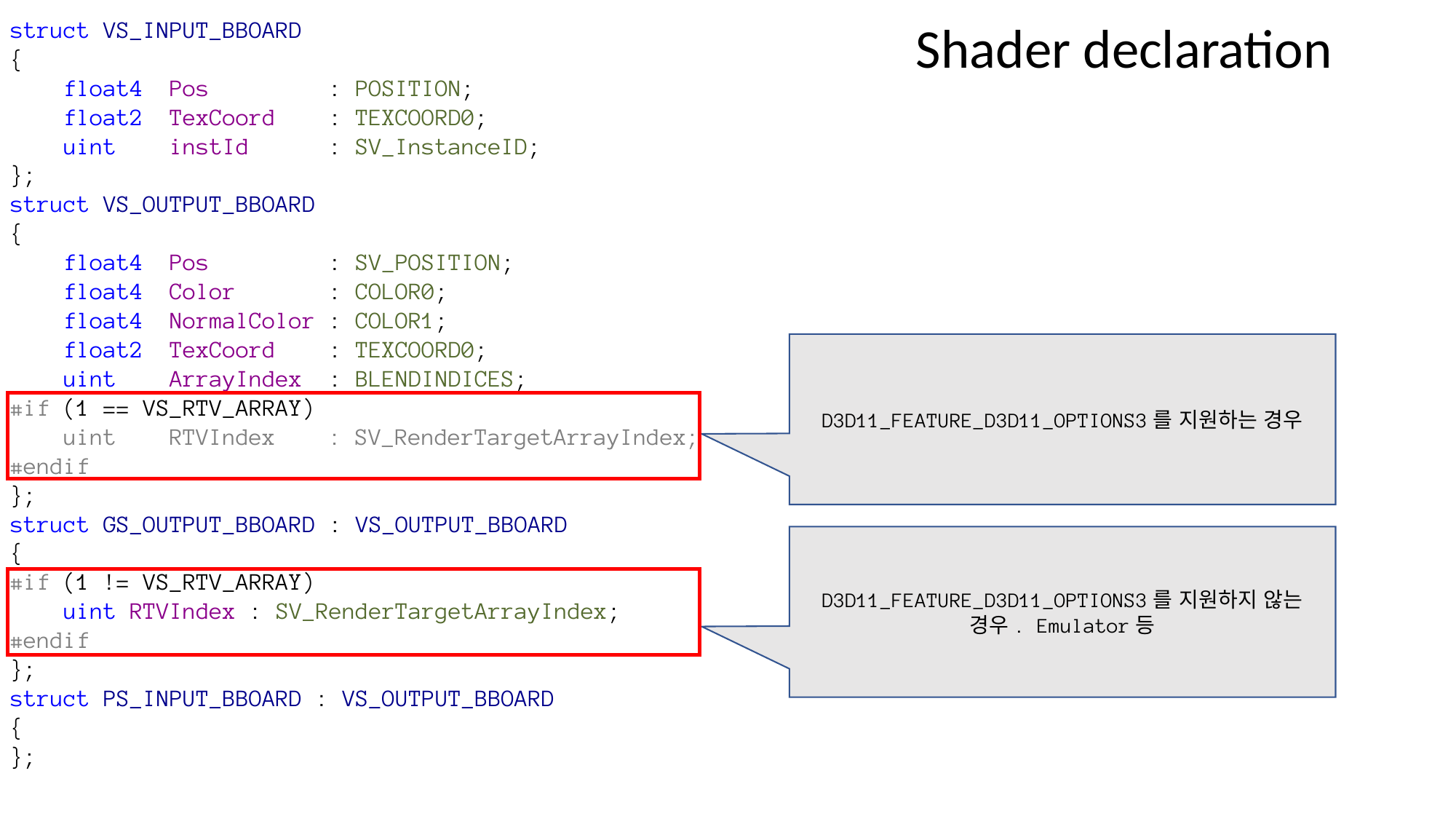

struct VS_INPUT_BBOARD
{
    float4  Pos         : POSITION;
    float2  TexCoord    : TEXCOORD0;
    uint    instId      : SV_InstanceID;
};
struct VS_OUTPUT_BBOARD
{
    float4  Pos         : SV_POSITION;
    float4  Color       : COLOR0;
    float4  NormalColor : COLOR1;
    float2  TexCoord    : TEXCOORD0;
    uint    ArrayIndex  : BLENDINDICES;
#if (1 == VS_RTV_ARRAY)
    uint    RTVIndex    : SV_RenderTargetArrayIndex;
#endif
};
struct GS_OUTPUT_BBOARD : VS_OUTPUT_BBOARD
{
#if (1 != VS_RTV_ARRAY)
    uint RTVIndex : SV_RenderTargetArrayIndex;
#endif
};
struct PS_INPUT_BBOARD : VS_OUTPUT_BBOARD
{
};
Shader declaration
D3D11_FEATURE_D3D11_OPTIONS3를 지원하는 경우

D3D11_FEATURE_D3D11_OPTIONS3를 지원하지 않는 경우. Emulator등